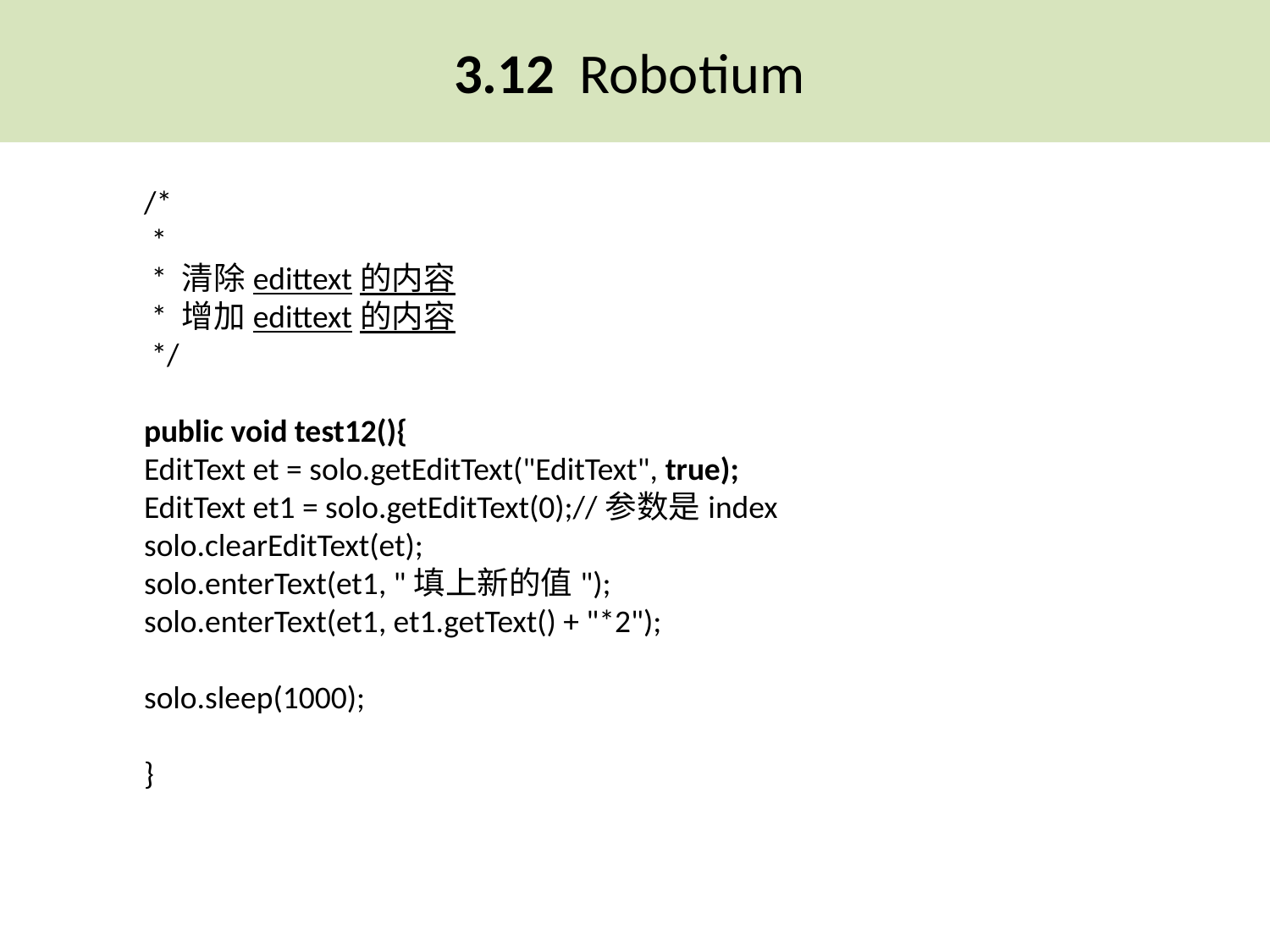

3.12  Robotium

/*
 *
 * 清除edittext的内容
 * 增加edittext的内容
 */

public void test12(){
EditText et = solo.getEditText("EditText", true);
EditText et1 = solo.getEditText(0);//参数是index
solo.clearEditText(et);
solo.enterText(et1, "填上新的值");
solo.enterText(et1, et1.getText() + "*2");

solo.sleep(1000);

}